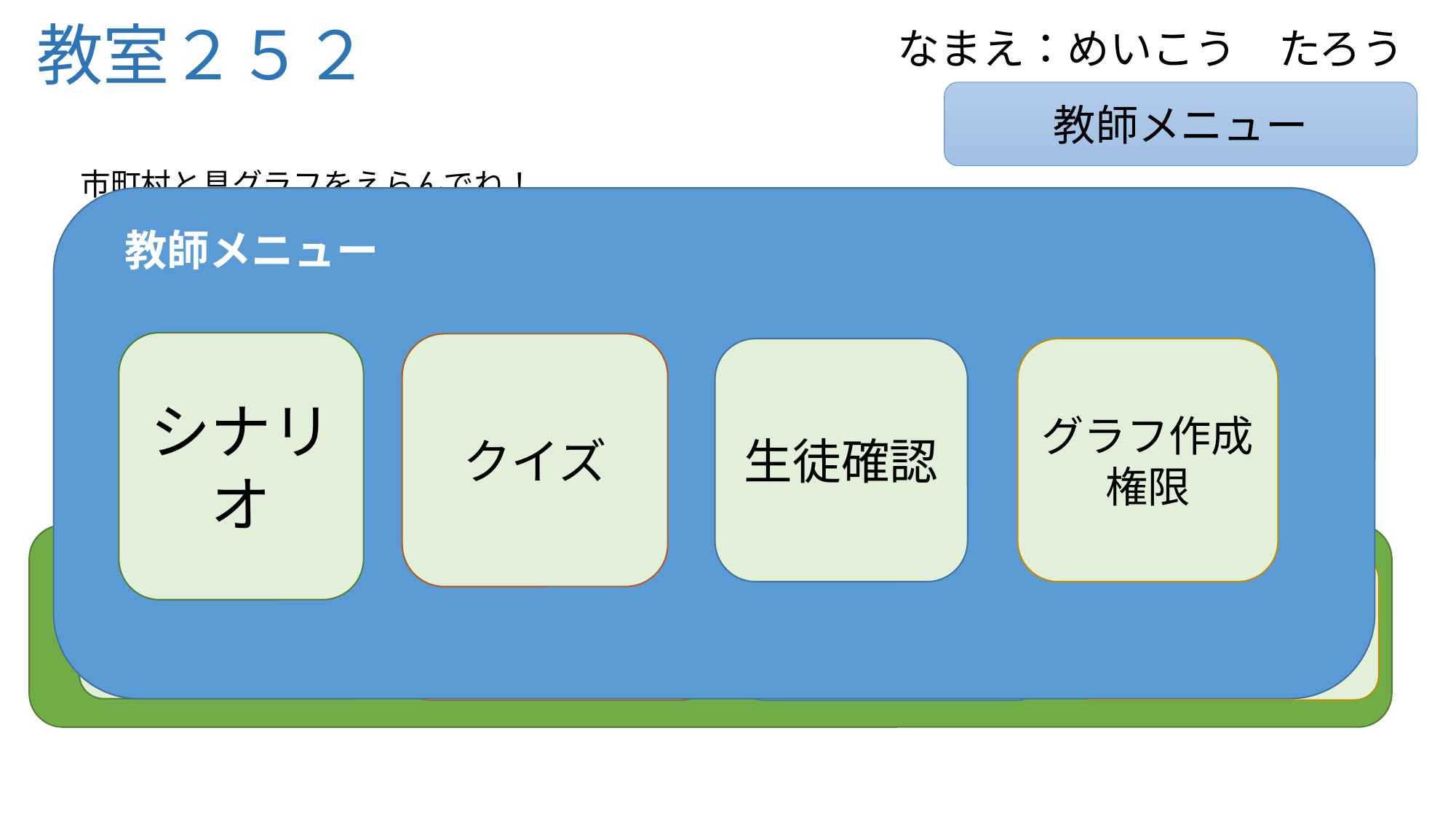

# 教室２５２
なまえ：めいこう　たろう
教師メニュー
市町村と具グラフをえらんでね！
生徒確認
グラフ作成権限

教師メニュー
シナリオ
クイズ
青森県　　　　　　▼
八戸市　　　　▼
人口
人の動き
産業
お金

人口推移
人口
ピラミッド
人口増減率
将来人口推計